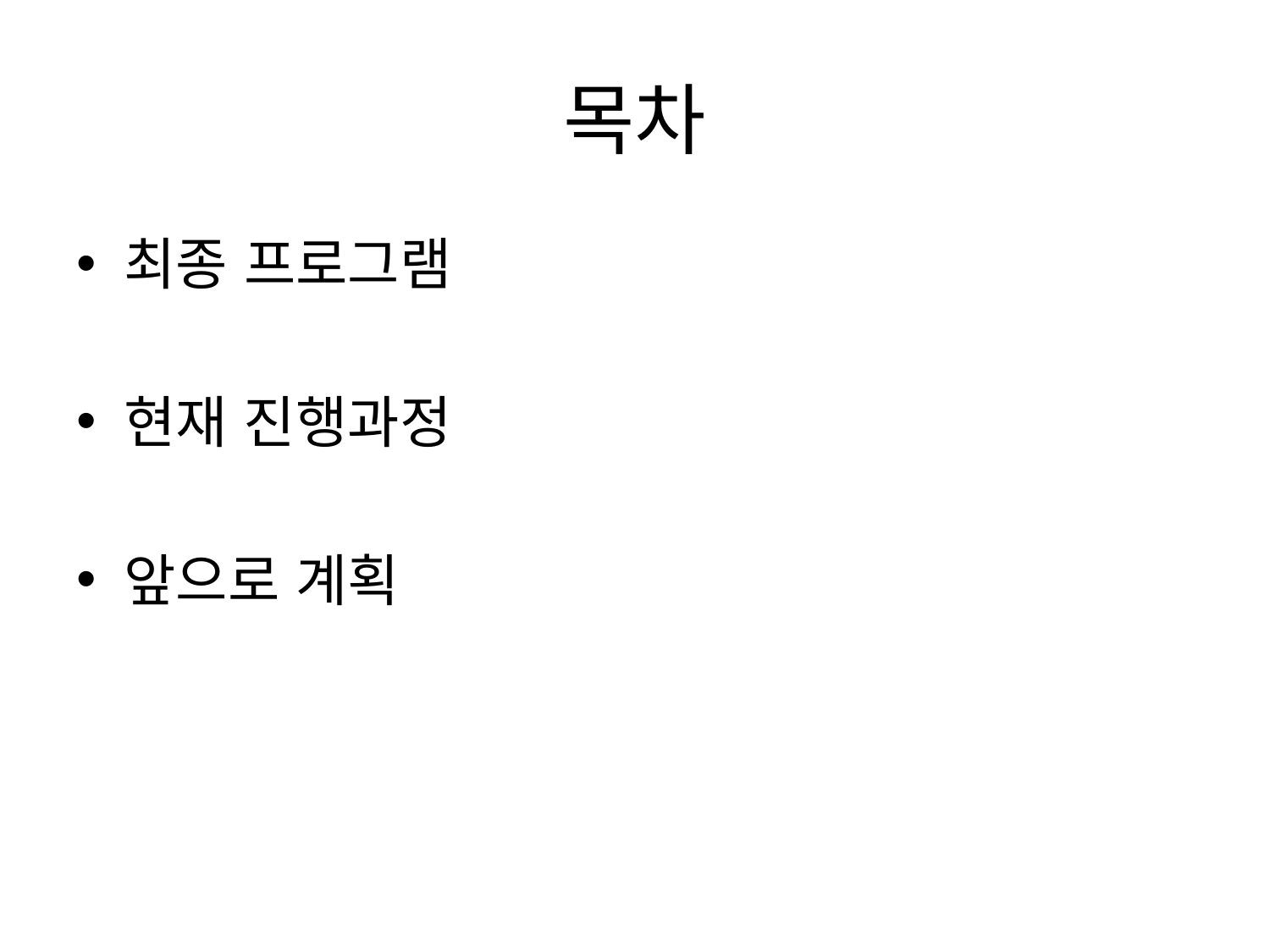

# 목차
최종 프로그램

현재 진행과정

앞으로 계획